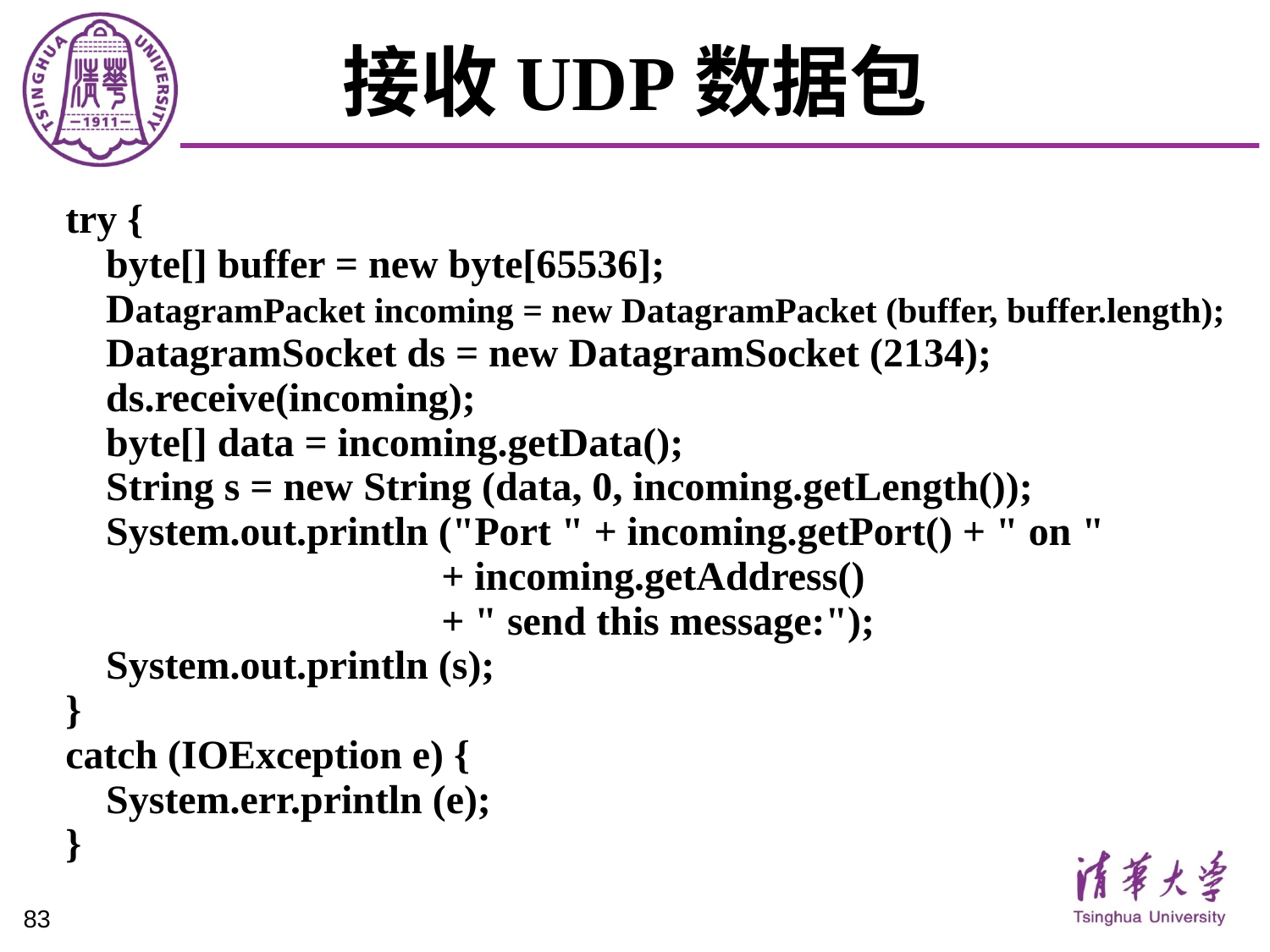

# 接收UDP数据包
try {
    byte[] buffer = new byte[65536];
    DatagramPacket incoming = new DatagramPacket (buffer, buffer.length);
    DatagramSocket ds = new DatagramSocket (2134);
    ds.receive(incoming);
    byte[] data = incoming.getData();
    String s = new String (data, 0, incoming.getLength());
    System.out.println ("Port " + incoming.getPort() + " on "
                                     + incoming.getAddress()
                                     + " send this message:");
    System.out.println (s);
}
catch (IOException e) {
    System.err.println (e);
}
83